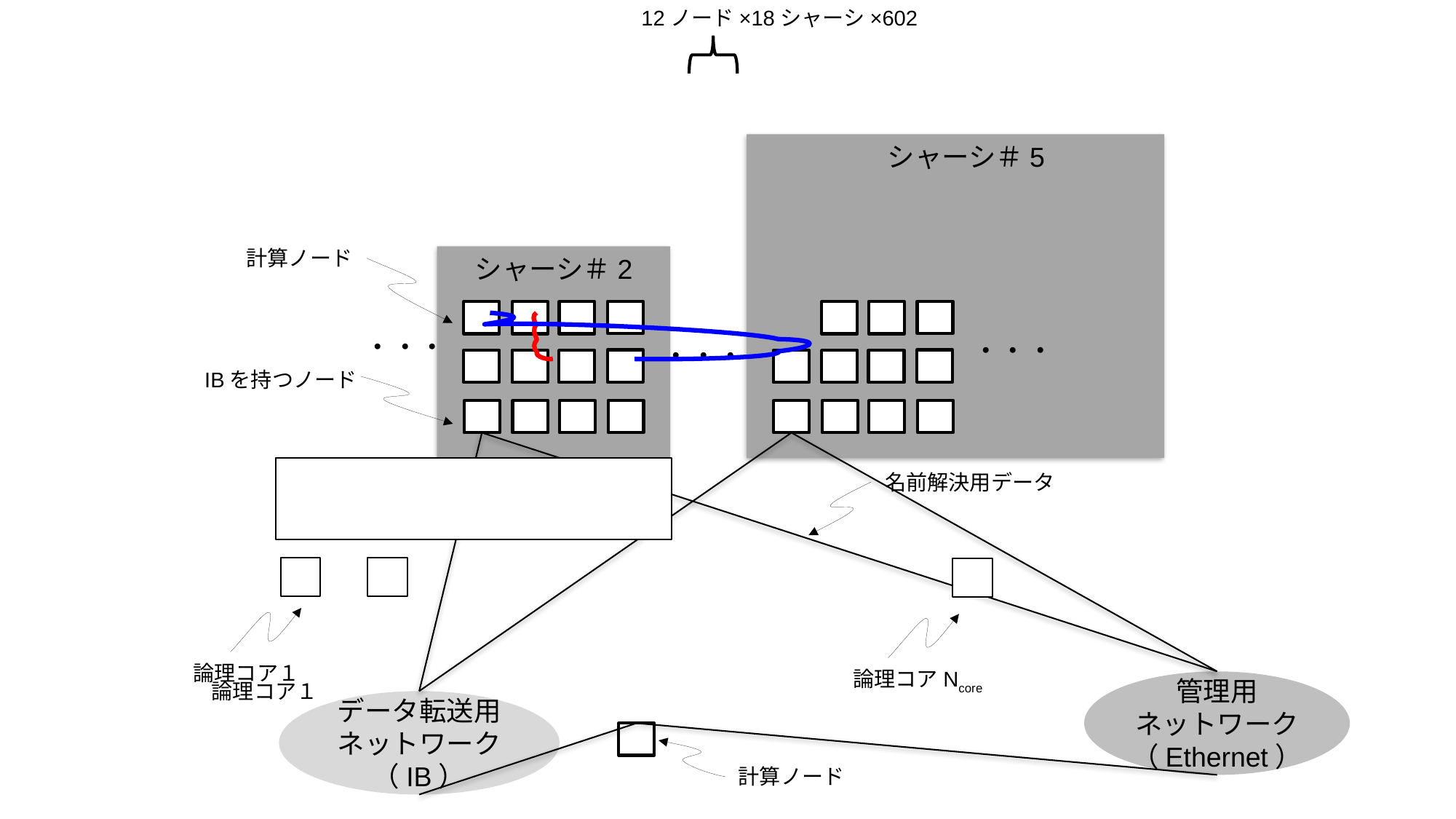

12ノード×18シャーシ×602

シャーシ＃5

計算ノード

シャーシ＃2

・・・
・・・
・・・

IBを持つノード
計算ノード

名前解決用データ

論理コア１
論理コアNcore
管理用
ネットワーク
（Ethernet）
論理コア１
データ転送用
ネットワーク
（IB）

計算ノード